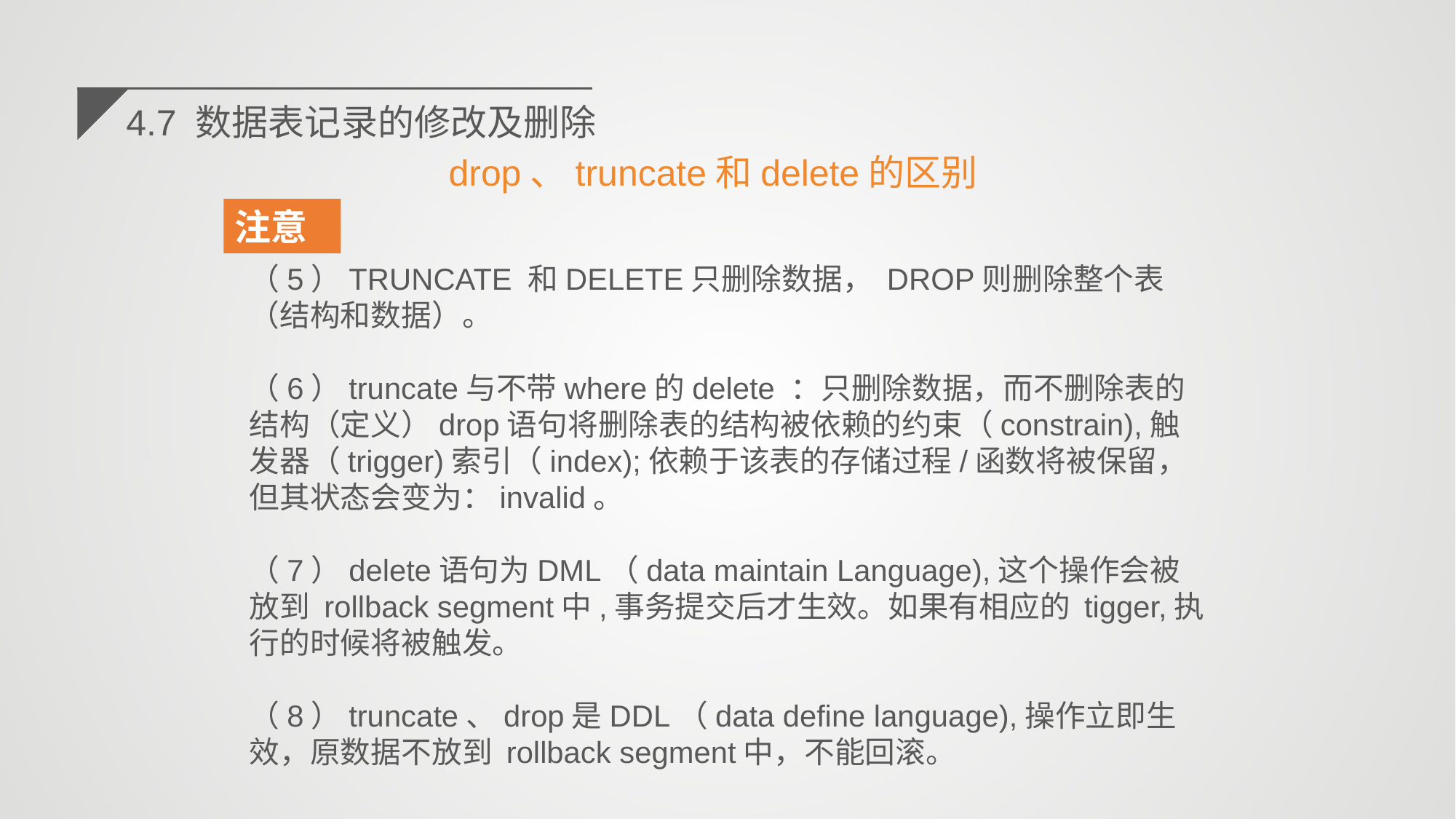

4.7 数据表记录的修改及删除

drop、truncate和delete的区别
注意
（5）TRUNCATE 和DELETE只删除数据， DROP则删除整个表（结构和数据）。

（6）truncate与不带where的delete ：只删除数据，而不删除表的结构（定义）drop语句将删除表的结构被依赖的约束（constrain),触发器（trigger)索引（index);依赖于该表的存储过程/函数将被保留，但其状态会变为：invalid。

（7）delete语句为DML（data maintain Language),这个操作会被放到 rollback segment中,事务提交后才生效。如果有相应的 tigger,执行的时候将被触发。

（8）truncate、drop是DDL（data define language),操作立即生效，原数据不放到 rollback segment中，不能回滚。